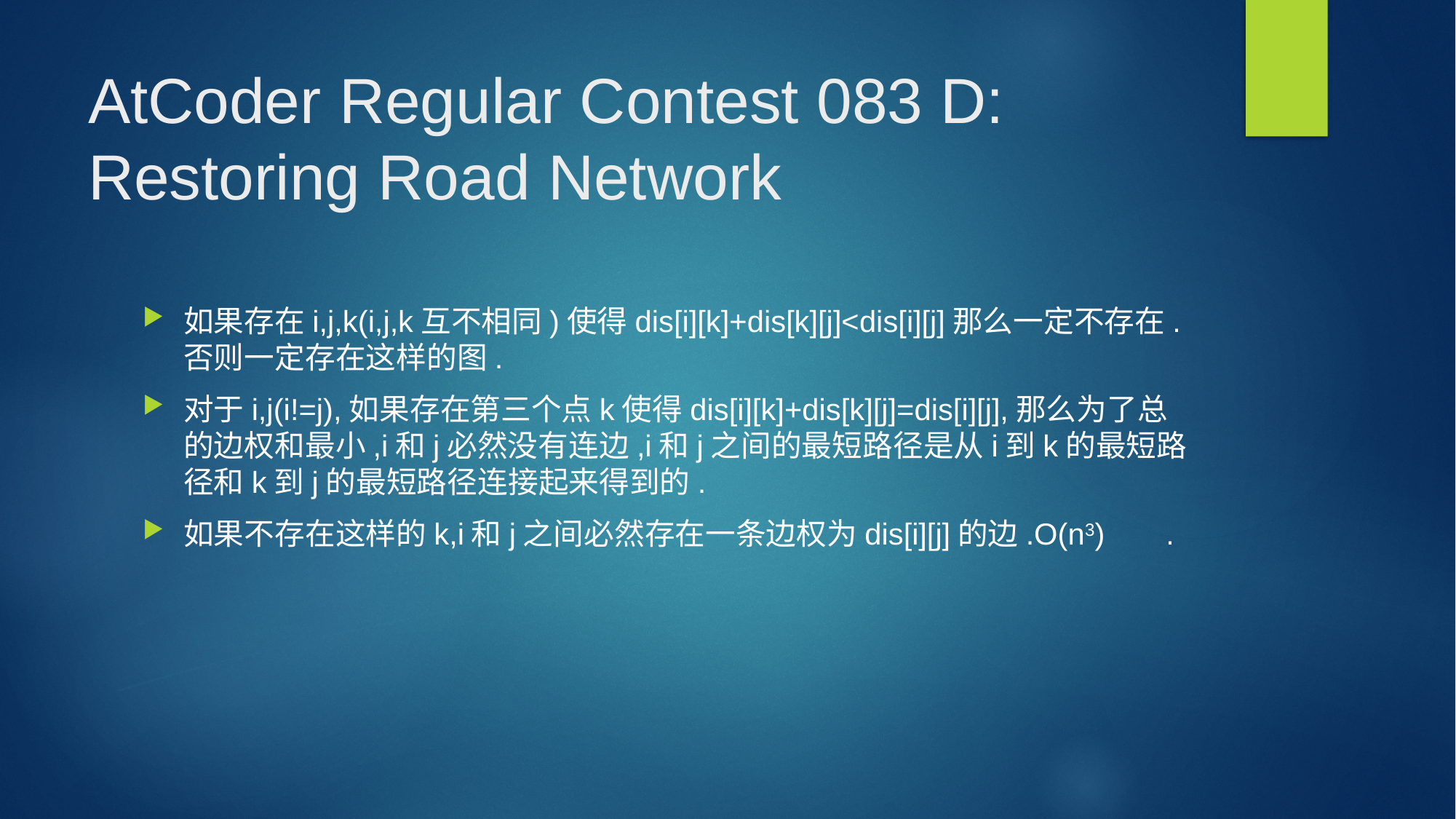

# AtCoder Regular Contest 083 D: Restoring Road Network

如果存在i,j,k(i,j,k互不相同)使得dis[i][k]+dis[k][j]<dis[i][j]那么一定不存在.否则一定存在这样的图.
对于i,j(i!=j),如果存在第三个点k使得dis[i][k]+dis[k][j]=dis[i][j],那么为了总的边权和最小,i和j必然没有连边,i和j之间的最短路径是从i到k的最短路径和k到j的最短路径连接起来得到的.
如果不存在这样的k,i和j之间必然存在一条边权为dis[i][j]的边.O(n3)	.